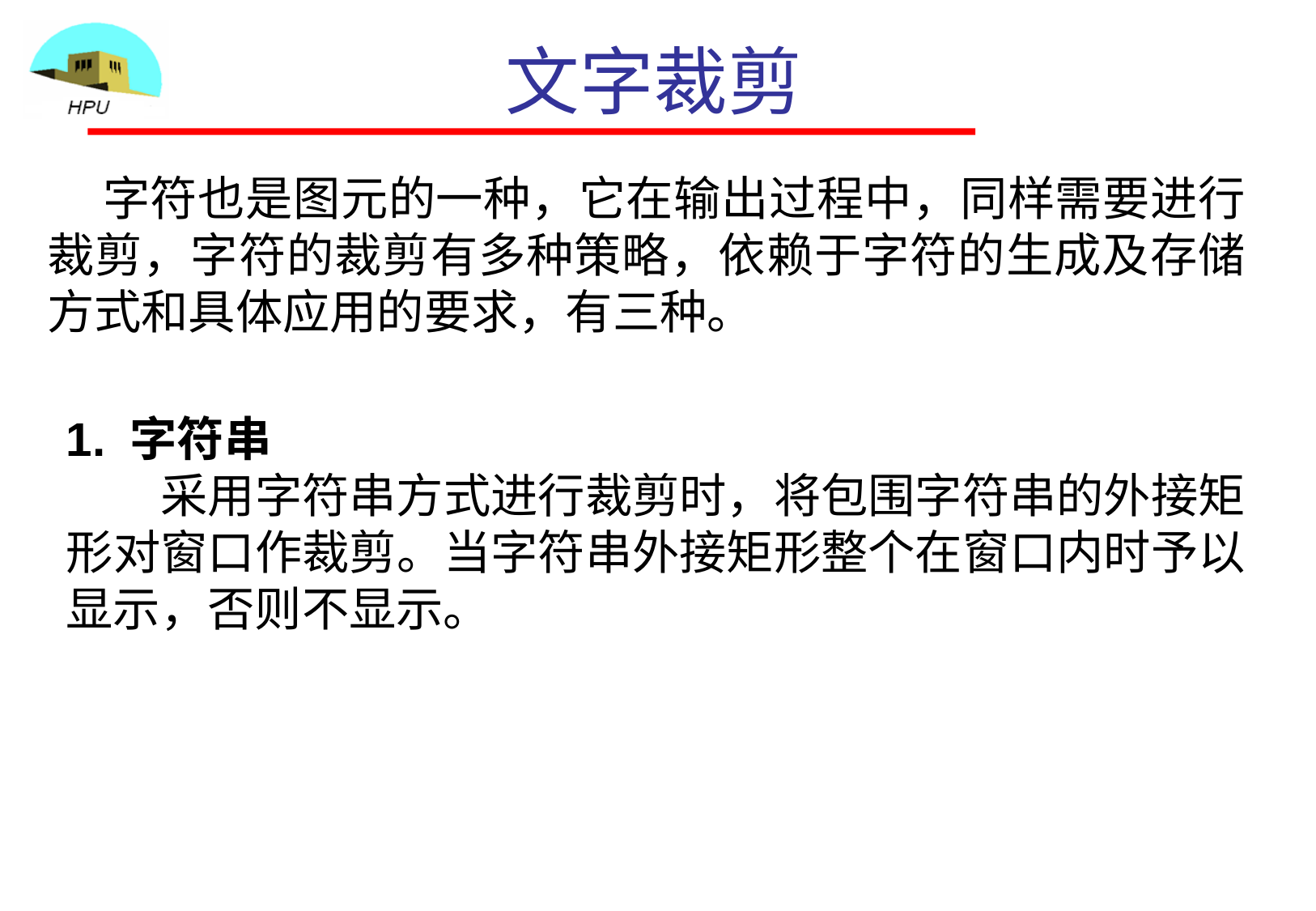

文字裁剪
    字符也是图元的一种，它在输出过程中，同样需要进行裁剪，字符的裁剪有多种策略，依赖于字符的生成及存储方式和具体应用的要求，有三种。
1. 字符串
　　采用字符串方式进行裁剪时，将包围字符串的外接矩形对窗口作裁剪。当字符串外接矩形整个在窗口内时予以显示，否则不显示。